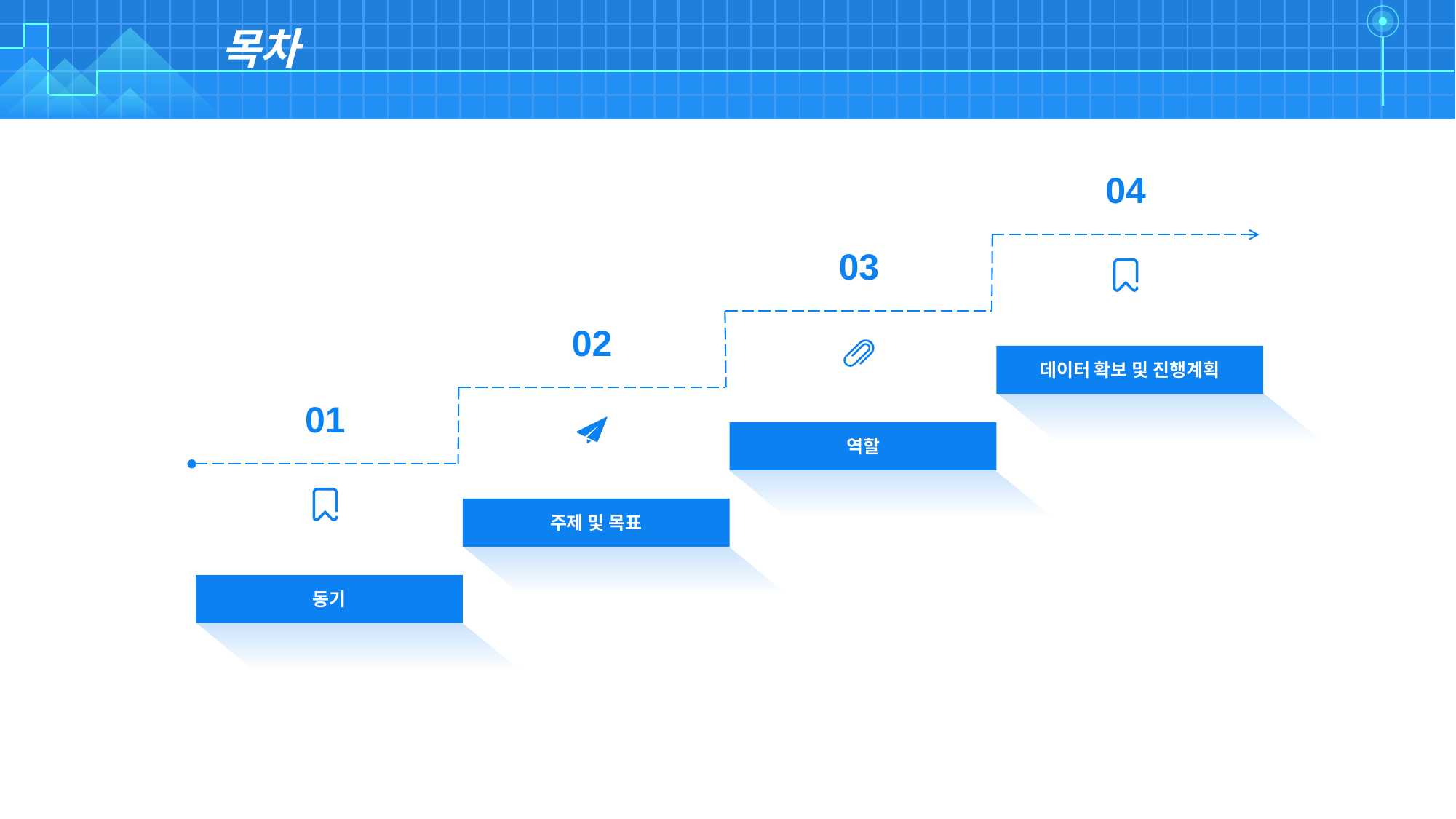

|  |  |  |  |  |  |  |  |  |  |  |  |  |  |  |  |  |  |  |  |  |  |  |  |  |  |  |  |  |  |  |  |  |  |  |  |  |  |  |  |  |  |  |  |  |  |  |  |  |  |  |  |  |  |  |  |  |  |  |  |
| --- | --- | --- | --- | --- | --- | --- | --- | --- | --- | --- | --- | --- | --- | --- | --- | --- | --- | --- | --- | --- | --- | --- | --- | --- | --- | --- | --- | --- | --- | --- | --- | --- | --- | --- | --- | --- | --- | --- | --- | --- | --- | --- | --- | --- | --- | --- | --- | --- | --- | --- | --- | --- | --- | --- | --- | --- | --- | --- | --- |
|  |  |  |  |  |  |  |  |  |  |  |  |  |  |  |  |  |  |  |  |  |  |  |  |  |  |  |  |  |  |  |  |  |  |  |  |  |  |  |  |  |  |  |  |  |  |  |  |  |  |  |  |  |  |  |  |  |  |  |  |
|  |  |  |  |  |  |  |  |  |  |  |  |  |  |  |  |  |  |  |  |  |  |  |  |  |  |  |  |  |  |  |  |  |  |  |  |  |  |  |  |  |  |  |  |  |  |  |  |  |  |  |  |  |  |  |  |  |  |  |  |
|  |  |  |  |  |  |  |  |  |  |  |  |  |  |  |  |  |  |  |  |  |  |  |  |  |  |  |  |  |  |  |  |  |  |  |  |  |  |  |  |  |  |  |  |  |  |  |  |  |  |  |  |  |  |  |  |  |  |  |  |
|  |  |  |  |  |  |  |  |  |  |  |  |  |  |  |  |  |  |  |  |  |  |  |  |  |  |  |  |  |  |  |  |  |  |  |  |  |  |  |  |  |  |  |  |  |  |  |  |  |  |  |  |  |  |  |  |  |  |  |  |

목차

04
03

02

데이터 확보 및 진행계획
01

역할

주제 및 목표

동기